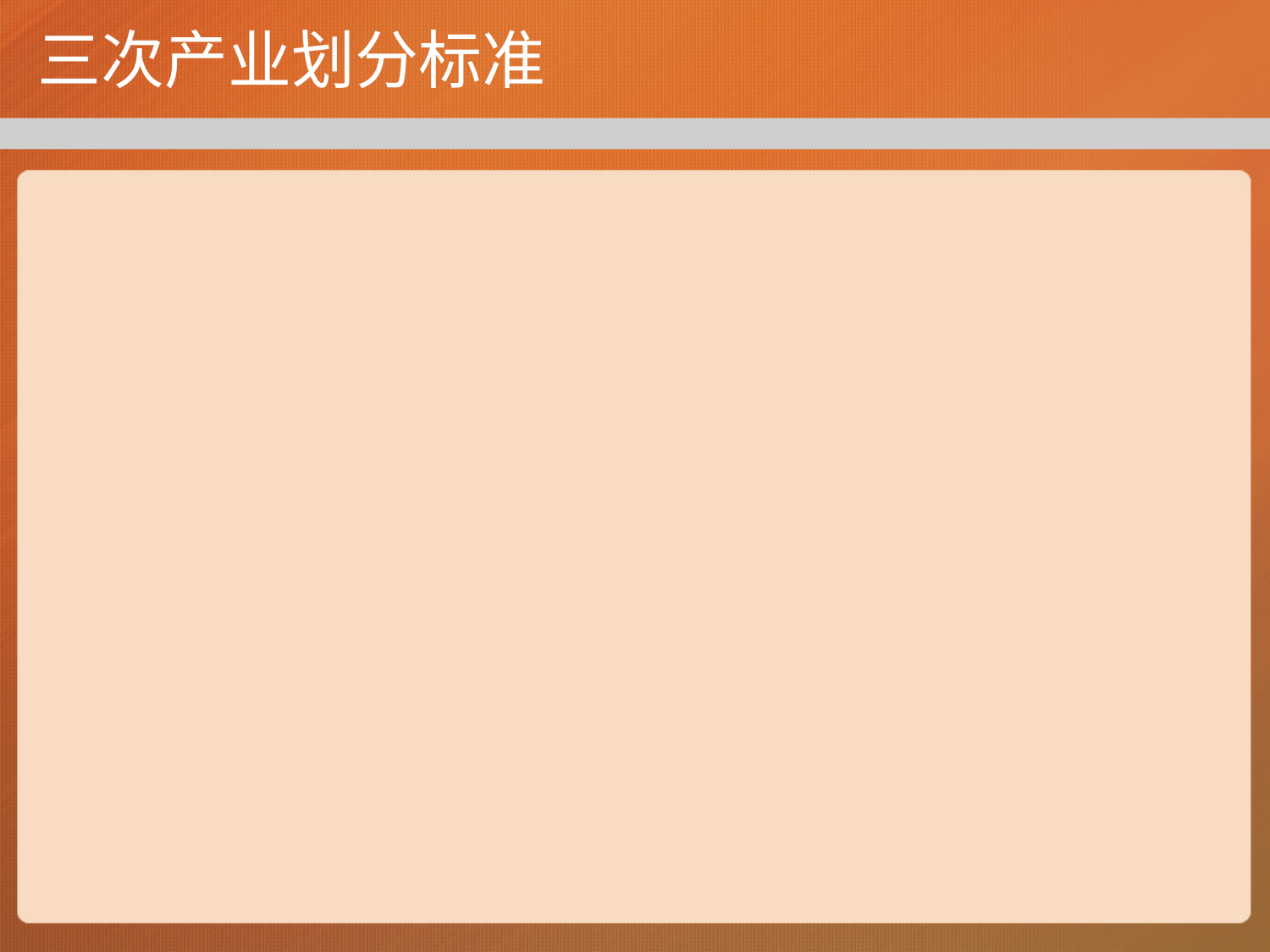

# 三次产业划分标准
直接从自然界获取产品的物质生产部门属于第一 产业
加工取自自然界的物质生产部门属于第二产业
非物质生产部门属于第三产业
产业产生的次序
第一次产业-Primary Industry－畜牧业从农业中分离出来；
第二次产业-Secondary Industry－手工业从农业中分离出来；——殷墟
第三次产业-Tertiary Industry－商业从农业、手工业中分离出来